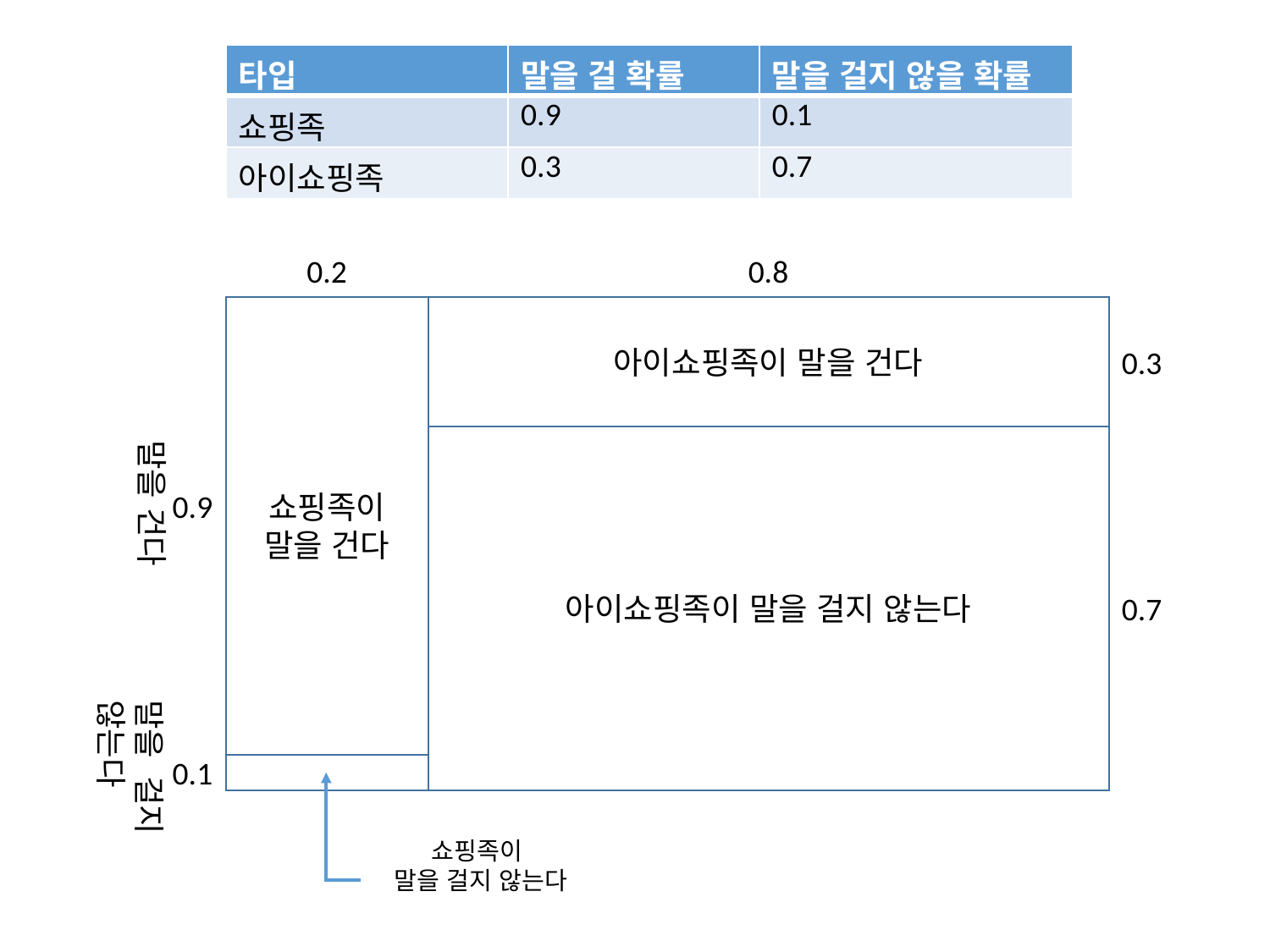

| 타입 | 말을 걸 확률 | 말을 걸지 않을 확률 |
| --- | --- | --- |
| 쇼핑족 | 0.9 | 0.1 |
| 아이쇼핑족 | 0.3 | 0.7 |
0.2
0.8
쇼핑족이
말을 건다
아이쇼핑족이 말을 건다
0.3
아이쇼핑족이 말을 걸지 않는다
말을 건다
0.9
0.7
말을  걸지 않는다
0.1

쇼핑족이
말을 걸지 않는다